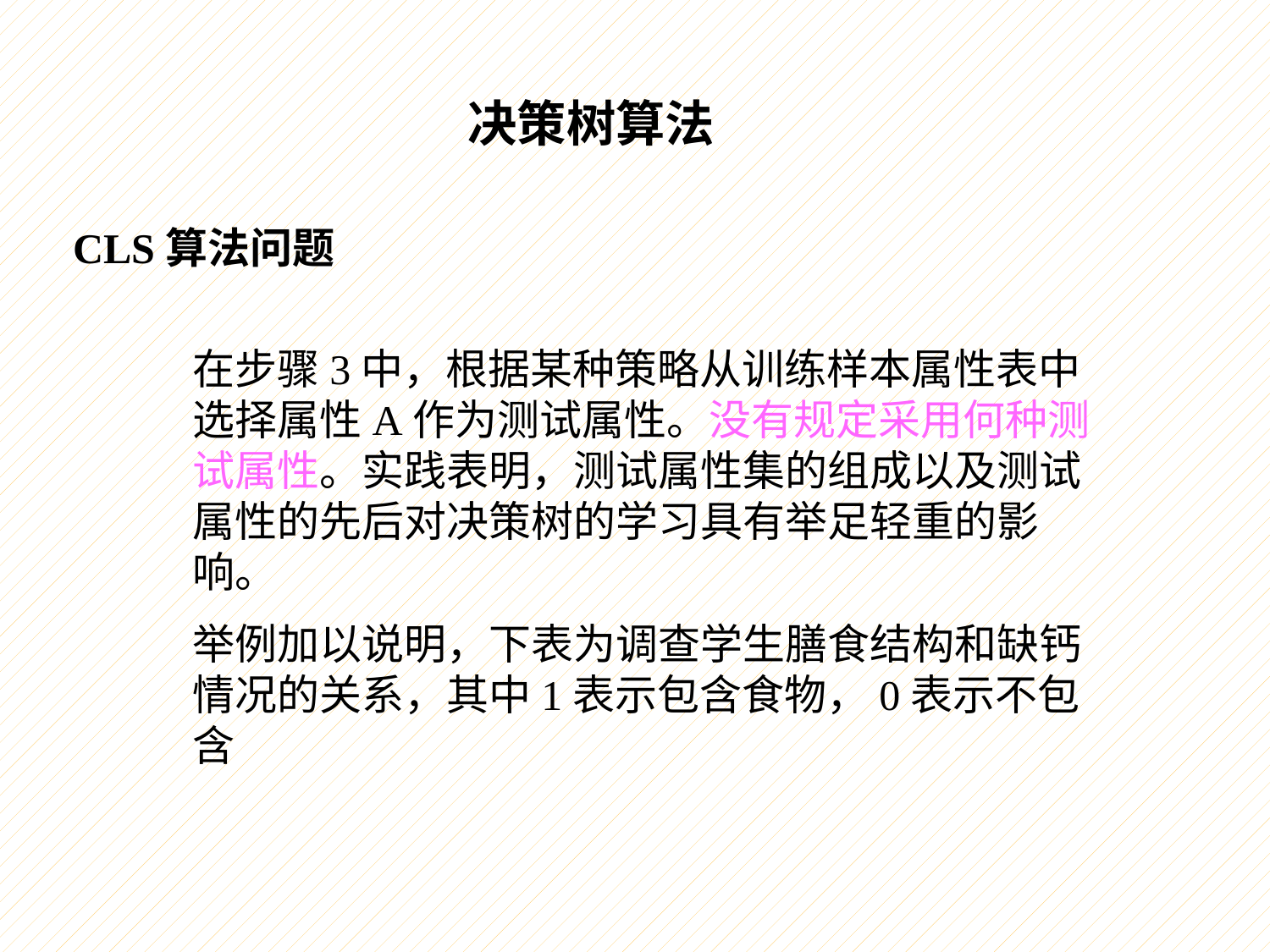

决策树算法
CLS算法问题
在步骤3中，根据某种策略从训练样本属性表中选择属性A作为测试属性。没有规定采用何种测试属性。实践表明，测试属性集的组成以及测试属性的先后对决策树的学习具有举足轻重的影响。
举例加以说明，下表为调查学生膳食结构和缺钙情况的关系，其中1表示包含食物，0表示不包含